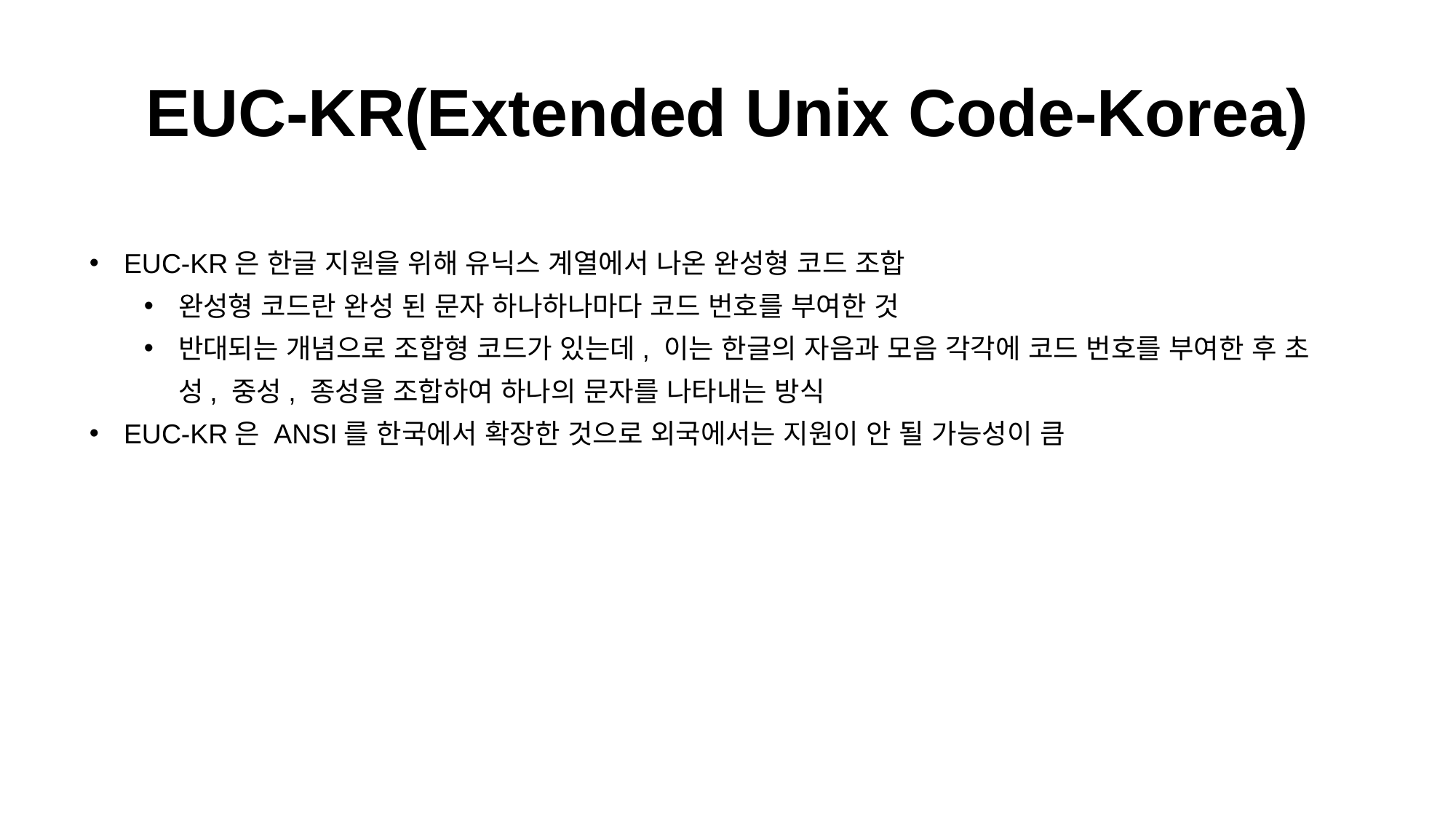

EUC-KR(Extended Unix Code-Korea)
EUC-KR은 한글 지원을 위해 유닉스 계열에서 나온 완성형 코드 조합
완성형 코드란 완성 된 문자 하나하나마다 코드 번호를 부여한 것
반대되는 개념으로 조합형 코드가 있는데, 이는 한글의 자음과 모음 각각에 코드 번호를 부여한 후 초성, 중성, 종성을 조합하여 하나의 문자를 나타내는 방식
EUC-KR은 ANSI를 한국에서 확장한 것으로 외국에서는 지원이 안 될 가능성이 큼